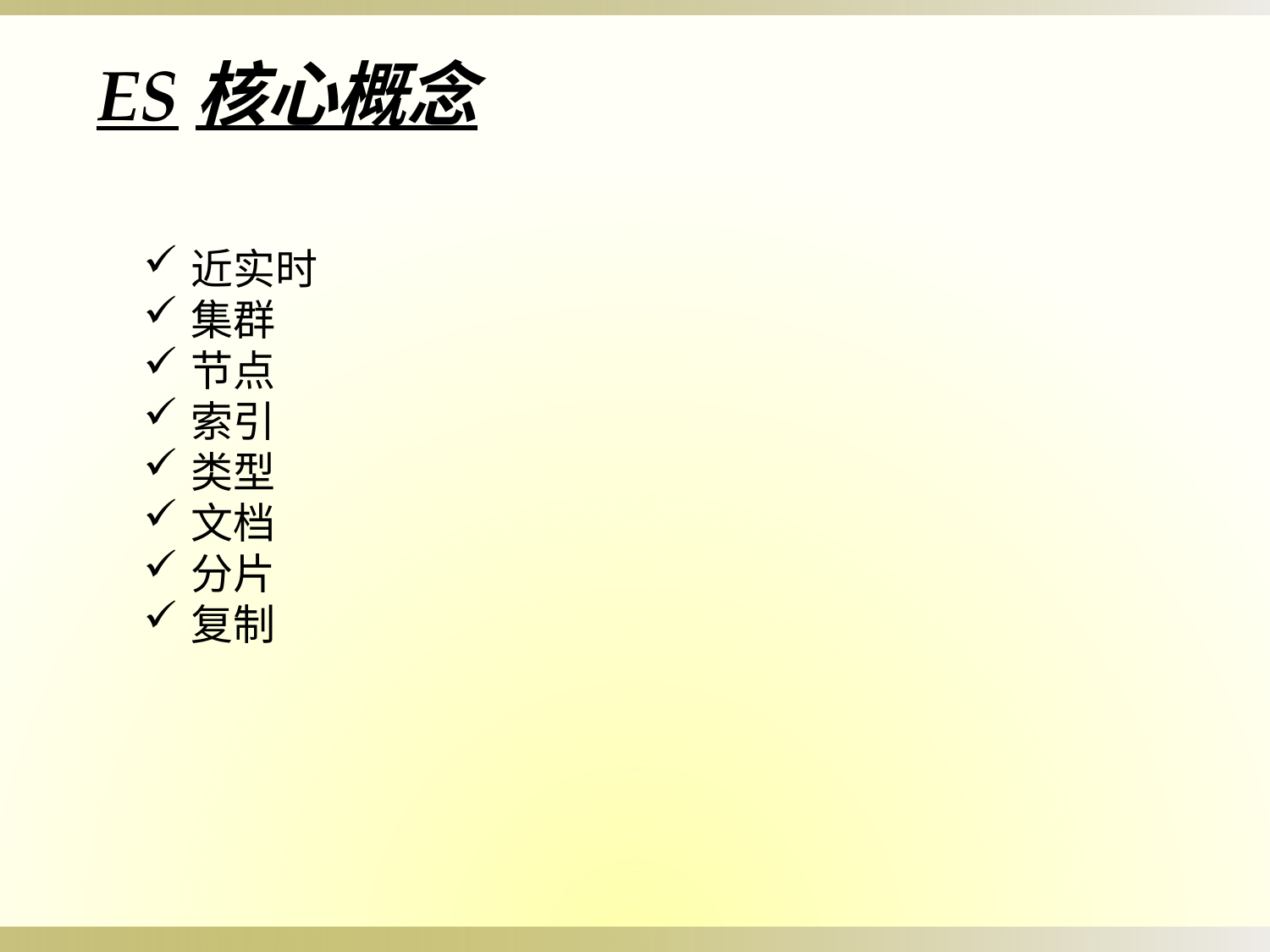

ES核心概念
近实时
集群
节点
索引
类型
文档
分片
复制